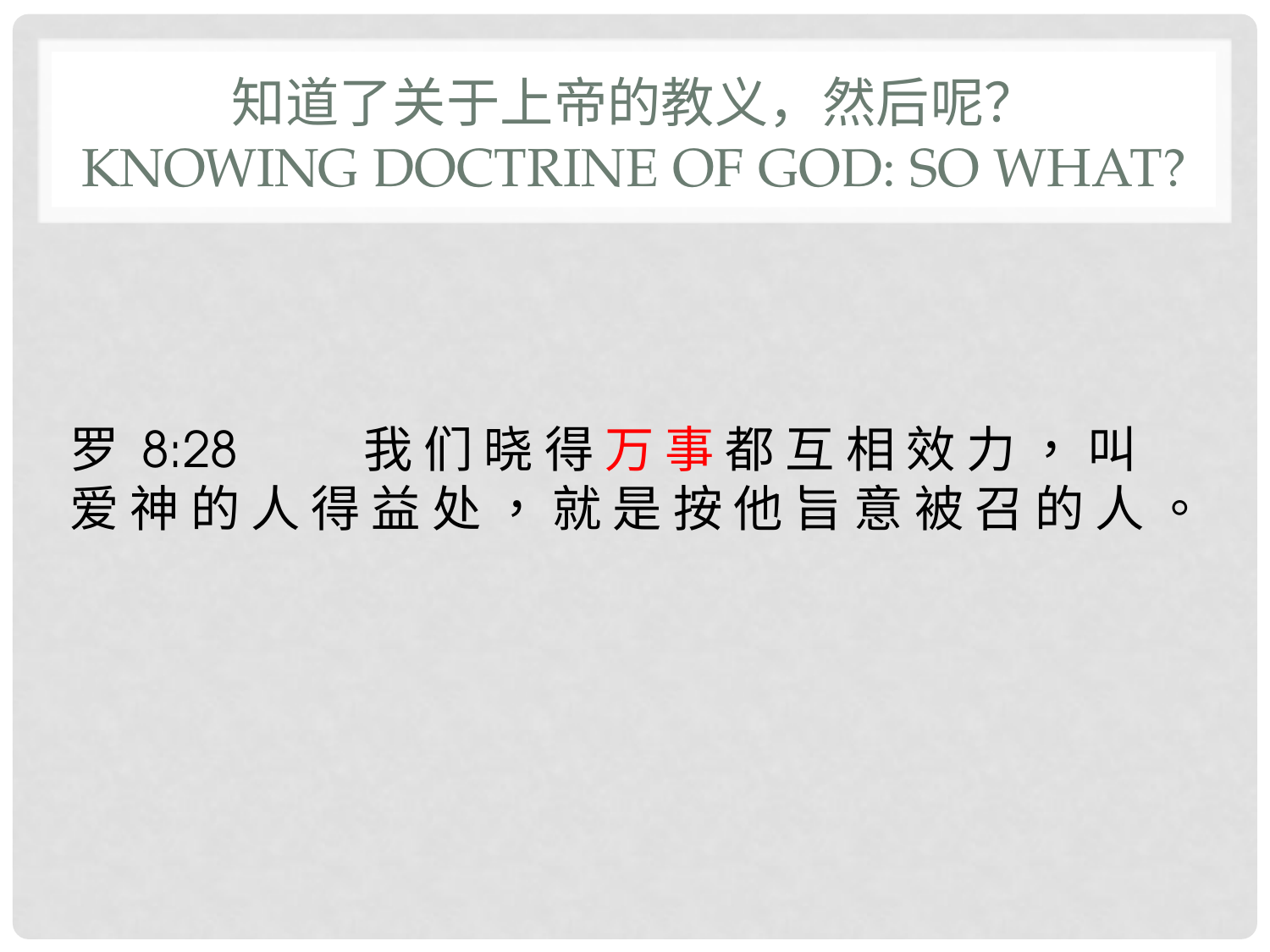

# 知道了关于上帝的教义，然后呢？ Knowing doctrine of god: so what?
罗 8:28	  我 们 晓 得 万 事 都 互 相 效 力 ， 叫 爱 神 的 人 得 益 处 ， 就 是 按 他 旨 意 被 召 的 人 。